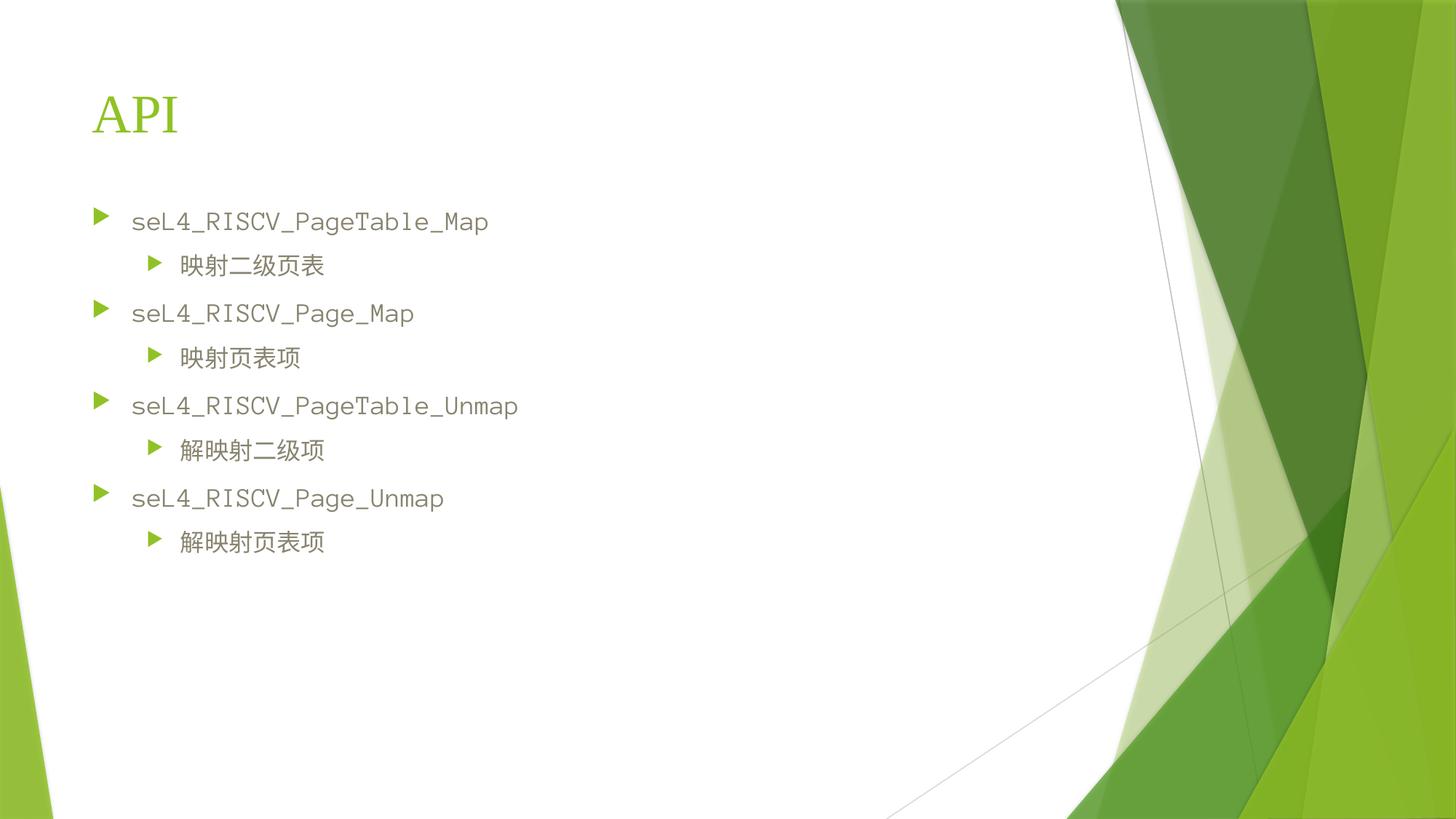

# API
seL4_RISCV_PageTable_Map
映射二级页表
seL4_RISCV_Page_Map
映射页表项
seL4_RISCV_PageTable_Unmap
解映射二级项
seL4_RISCV_Page_Unmap
解映射页表项